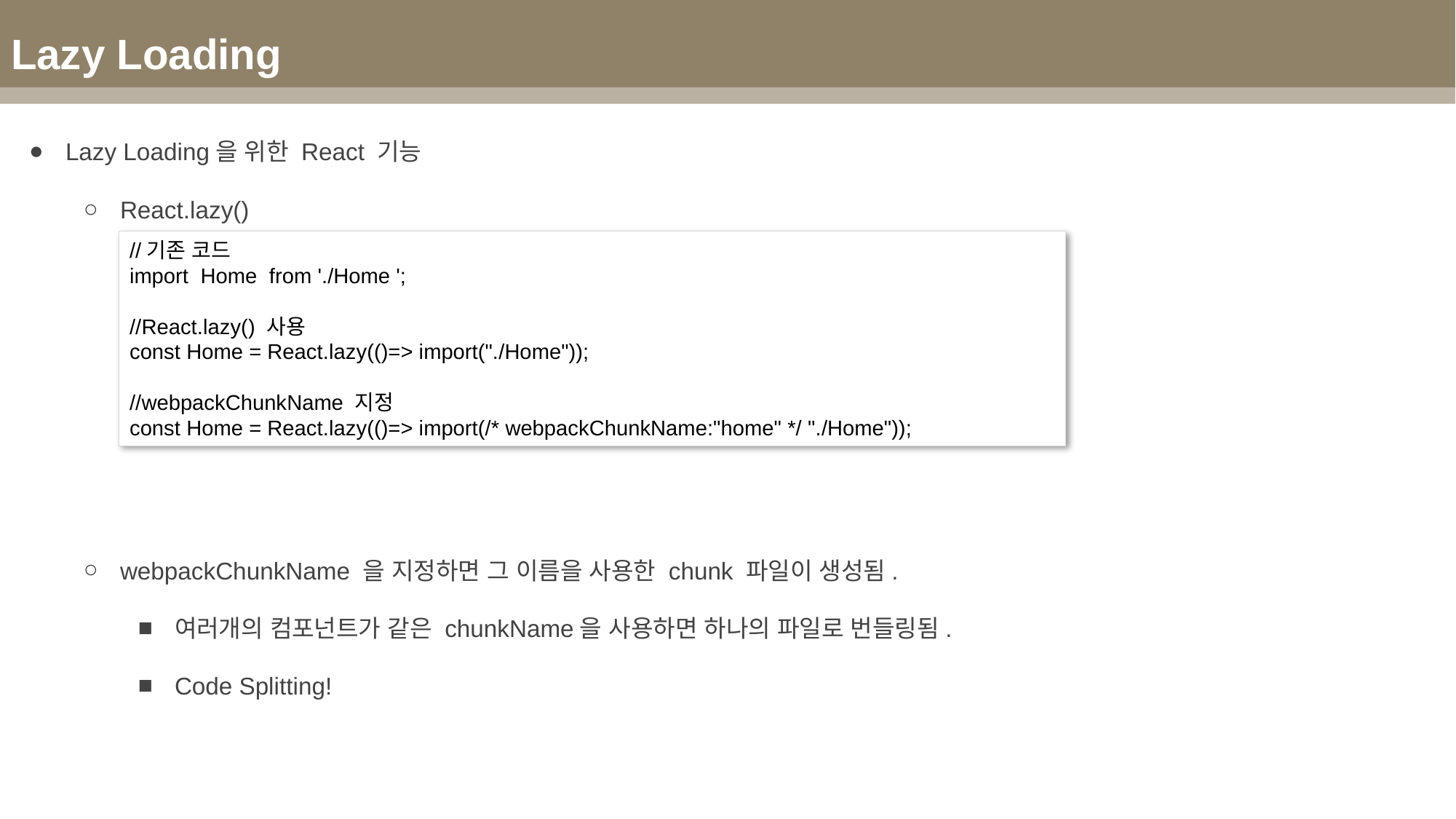

Lazy Loading
Lazy Loading을 위한 React 기능
React.lazy()

webpackChunkName 을 지정하면 그 이름을 사용한 chunk 파일이 생성됨.
여러개의 컴포넌트가 같은 chunkName을 사용하면 하나의 파일로 번들링됨.
Code Splitting!
//기존 코드
import  Home  from './Home ';

//React.lazy() 사용
const Home = React.lazy(()=> import("./Home"));

//webpackChunkName 지정
const Home = React.lazy(()=> import(/* webpackChunkName:"home" */ "./Home"));